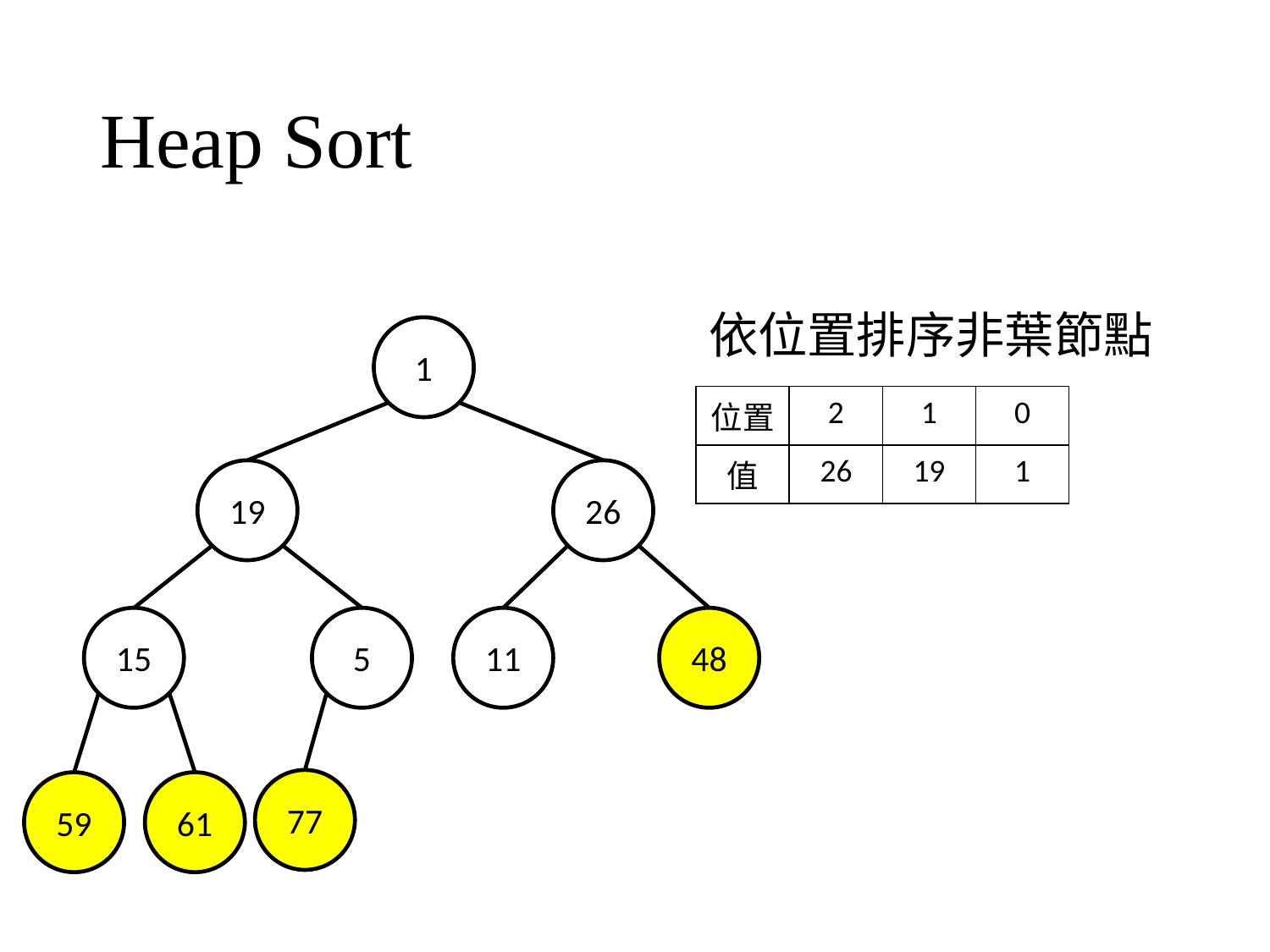

# Heap Sort
依位置排序非葉節點
1
19
26
15
5
11
48
77
59
61
| 位置 | 2 | 1 | 0 |
| --- | --- | --- | --- |
| 值 | 26 | 19 | 1 |